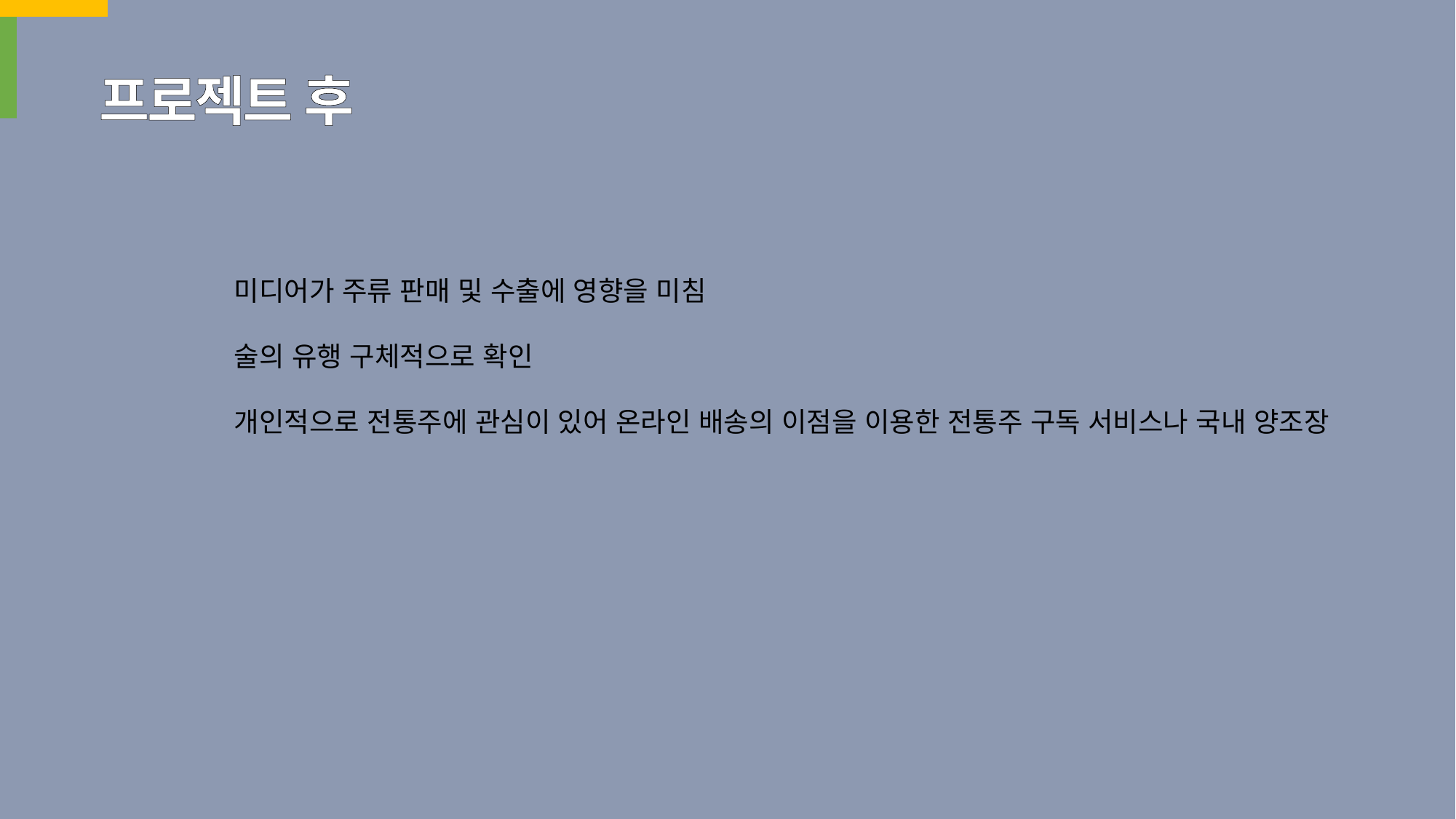

프로젝트 후
미디어가 주류 판매 및 수출에 영향을 미침

술의 유행 구체적으로 확인

개인적으로 전통주에 관심이 있어 온라인 배송의 이점을 이용한 전통주 구독 서비스나 국내 양조장